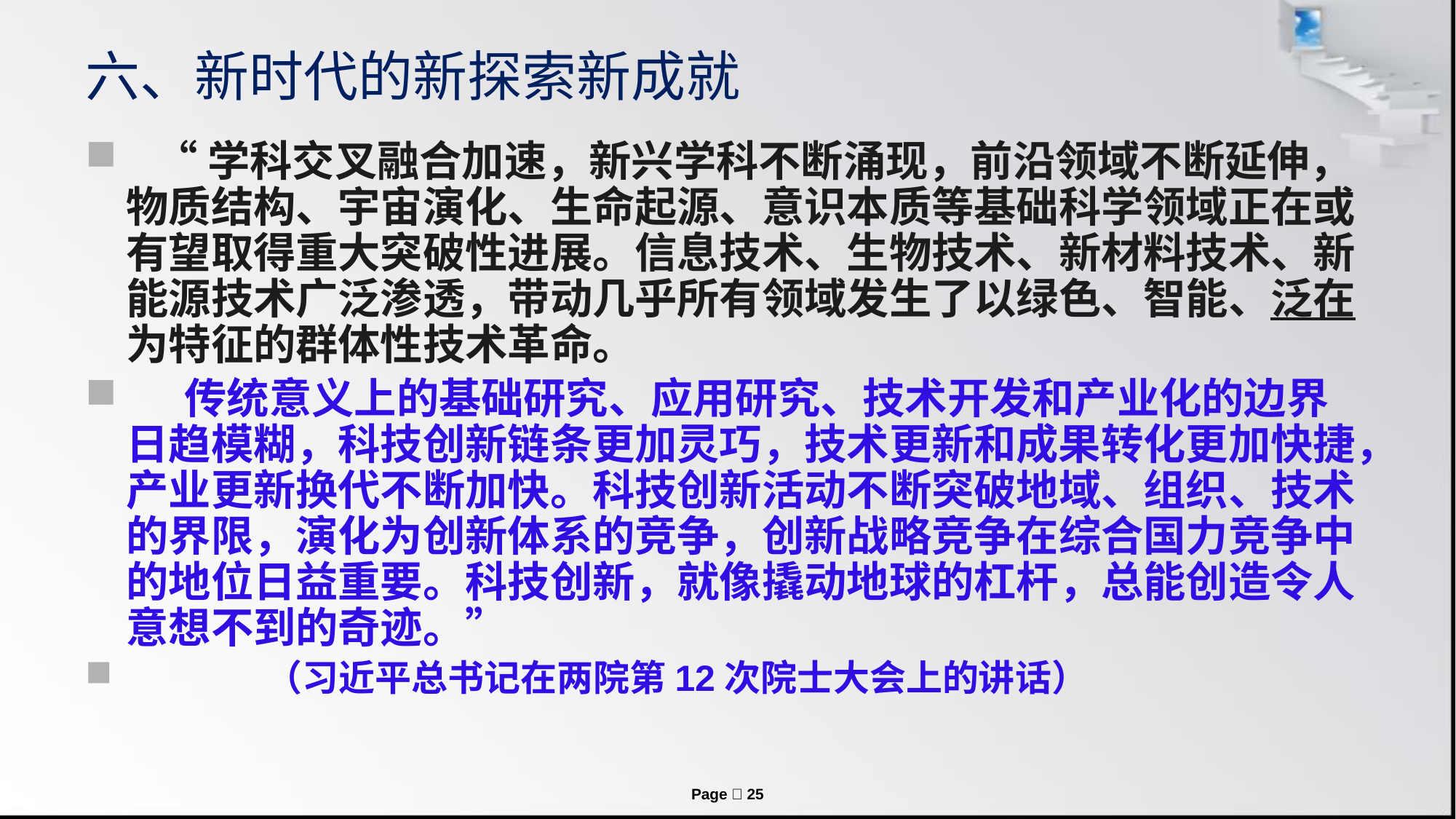

# 六、新时代的新探索新成就
   “学科交叉融合加速，新兴学科不断涌现，前沿领域不断延伸，物质结构、宇宙演化、生命起源、意识本质等基础科学领域正在或有望取得重大突破性进展。信息技术、生物技术、新材料技术、新能源技术广泛渗透，带动几乎所有领域发生了以绿色、智能、泛在为特征的群体性技术革命。
     传统意义上的基础研究、应用研究、技术开发和产业化的边界日趋模糊，科技创新链条更加灵巧，技术更新和成果转化更加快捷，产业更新换代不断加快。科技创新活动不断突破地域、组织、技术的界限，演化为创新体系的竞争，创新战略竞争在综合国力竞争中的地位日益重要。科技创新，就像撬动地球的杠杆，总能创造令人意想不到的奇迹。”
                （习近平总书记在两院第12次院士大会上的讲话）